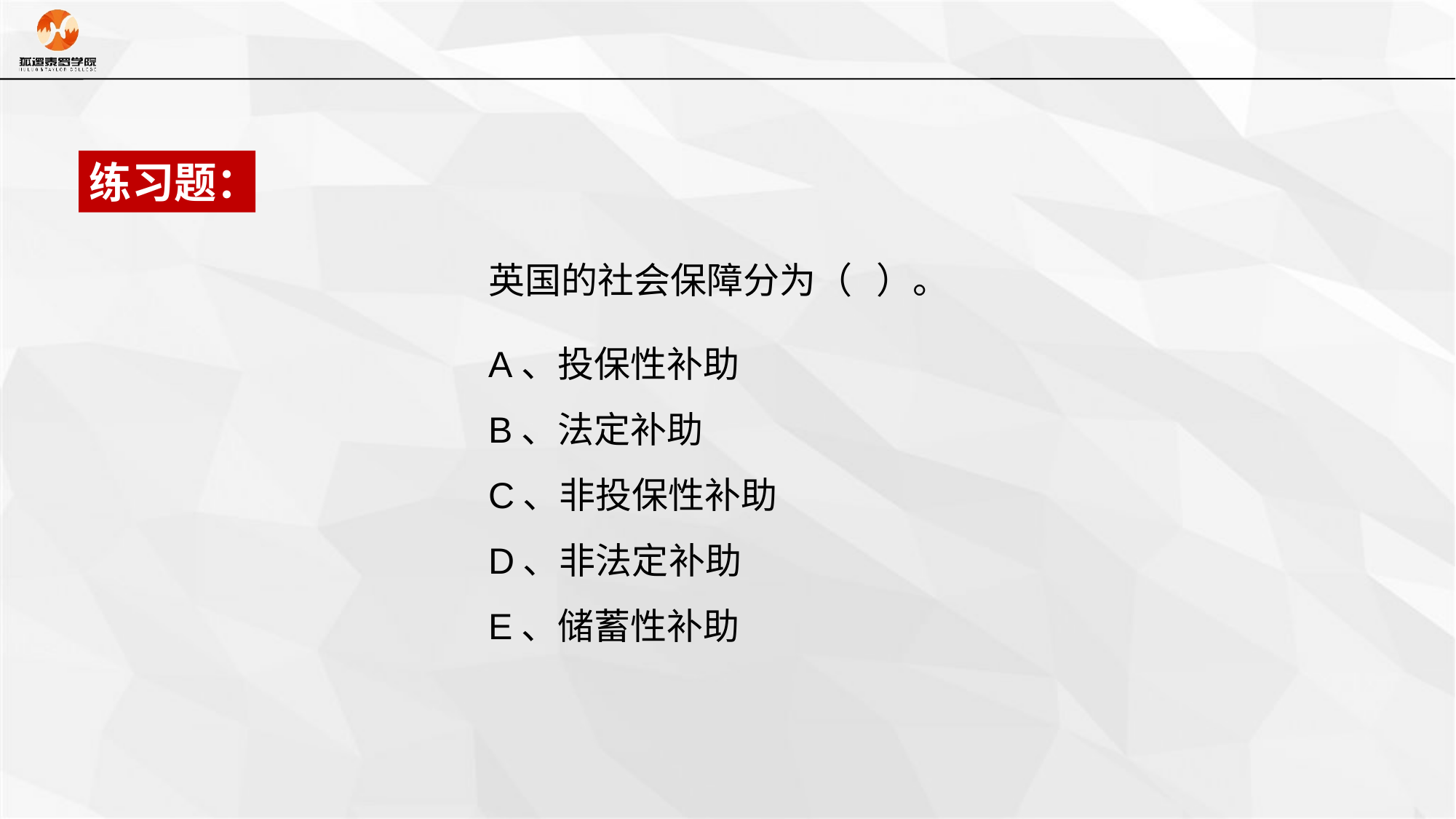

练习题：
英国的社会保障分为（   ）。
A、投保性补助
B、法定补助
C、非投保性补助
D、非法定补助
E、储蓄性补助